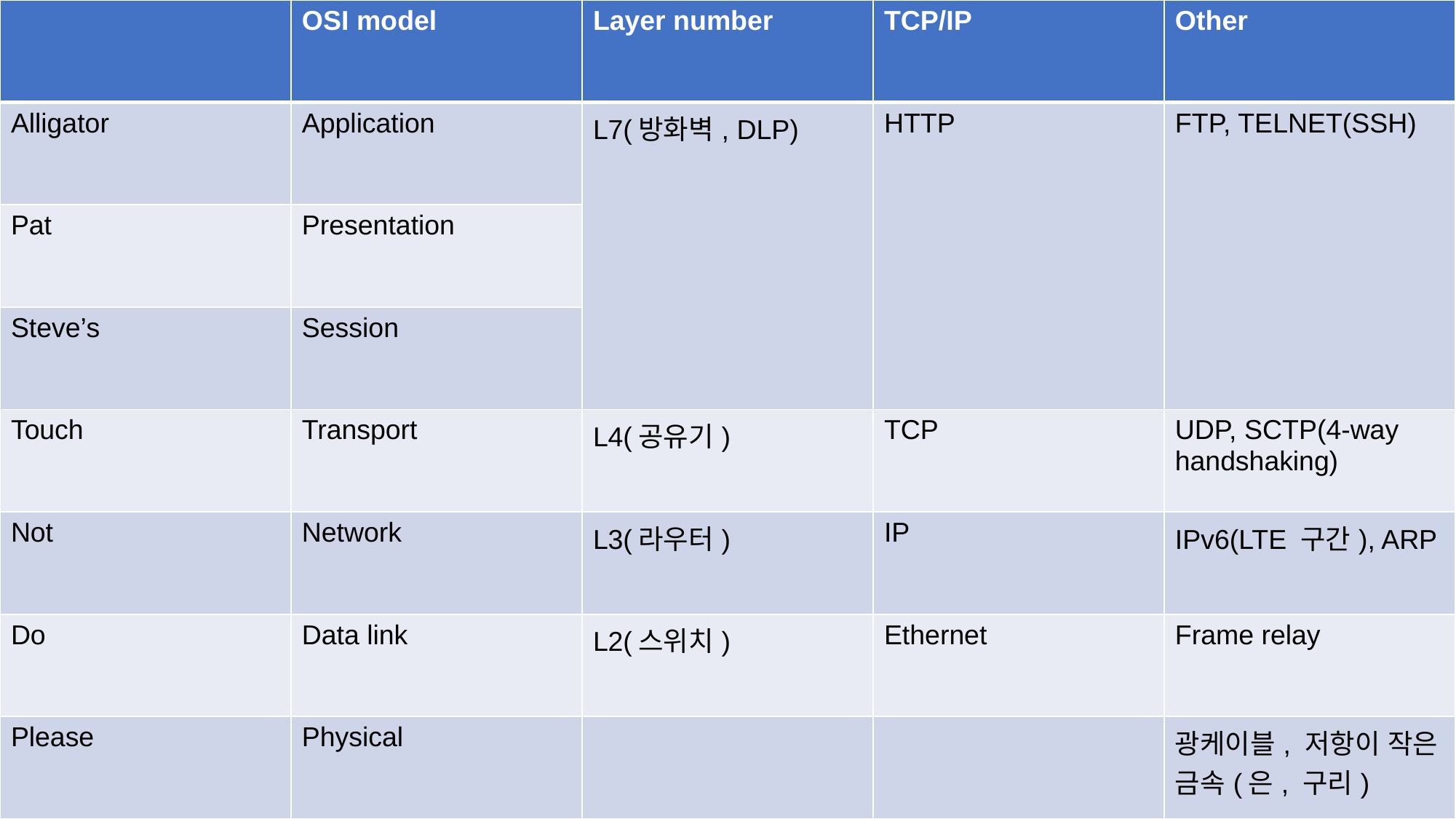

|  | OSI model | Layer number | TCP/IP | Other |
| --- | --- | --- | --- | --- |
| Alligator | Application | L7(방화벽, DLP) | HTTP | FTP, TELNET(SSH) |
| Pat | Presentation |  |  |  |
| Steve’s | Session |  |  |  |
| Touch | Transport | L4(공유기) | TCP | UDP, SCTP(4-way handshaking) |
| Not | Network | L3(라우터) | IP | IPv6(LTE 구간), ARP |
| Do | Data link | L2(스위치) | Ethernet | Frame relay |
| Please | Physical |  |  | 광케이블, 저항이 작은 금속(은, 구리) |